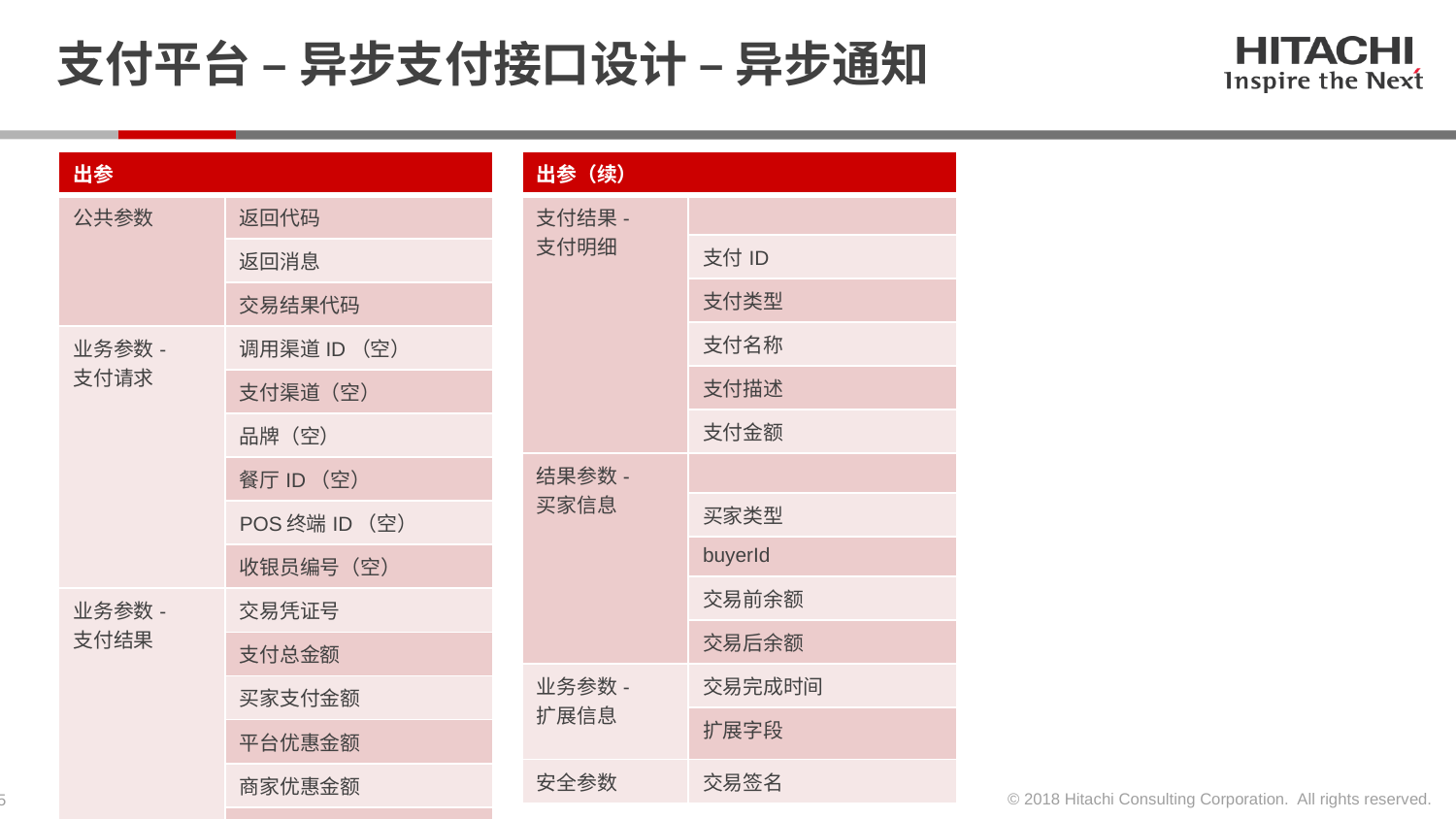

# 支付平台 – 异步支付接口设计 – 异步通知
| 出参 |  |
| --- | --- |
| 公共参数 | 返回代码 |
|  | 返回消息 |
|  | 交易结果代码 |
| 业务参数- 支付请求 | 调用渠道ID（空） |
|  | 支付渠道（空） |
|  | 品牌（空） |
|  | 餐厅ID（空） |
|  | POS终端ID（空） |
|  | 收银员编号（空） |
| 业务参数- 支付结果 | 交易凭证号 |
|  | 支付总金额 |
|  | 买家支付金额 |
|  | 平台优惠金额 |
|  | 商家优惠金额 |
|  | 支付明细 |
| 出参（续） |  |
| --- | --- |
| 支付结果- 支付明细 |  |
|  | 支付ID |
|  | 支付类型 |
|  | 支付名称 |
|  | 支付描述 |
|  | 支付金额 |
| 结果参数- 买家信息 |  |
|  | 买家类型 |
|  | buyerId |
|  | 交易前余额 |
|  | 交易后余额 |
| 业务参数- 扩展信息 | 交易完成时间 |
|  | 扩展字段 |
| 安全参数 | 交易签名 |